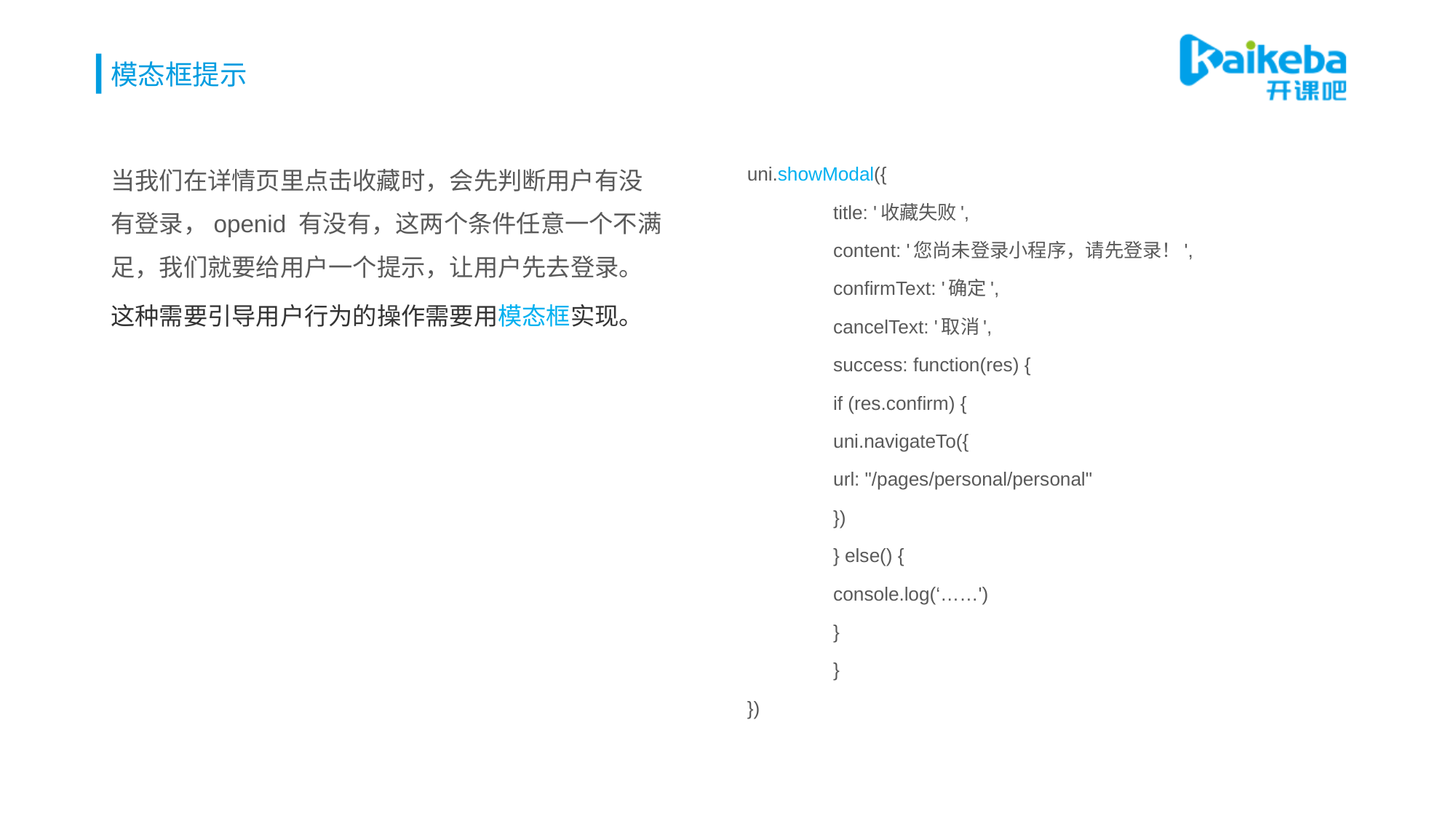

# 模态框提示
当我们在详情页里点击收藏时，会先判断用户有没有登录，openid 有没有，这两个条件任意一个不满足，我们就要给用户一个提示，让用户先去登录。
这种需要引导用户行为的操作需要用模态框实现。

uni.showModal({
	title: '收藏失败',
	content: '您尚未登录小程序，请先登录！',
	confirmText: '确定',
	cancelText: '取消',
	success: function(res) {
		if (res.confirm) {
			uni.navigateTo({
				url: "/pages/personal/personal"
			})
		} else() {
			console.log(‘……')
		}
	}
})